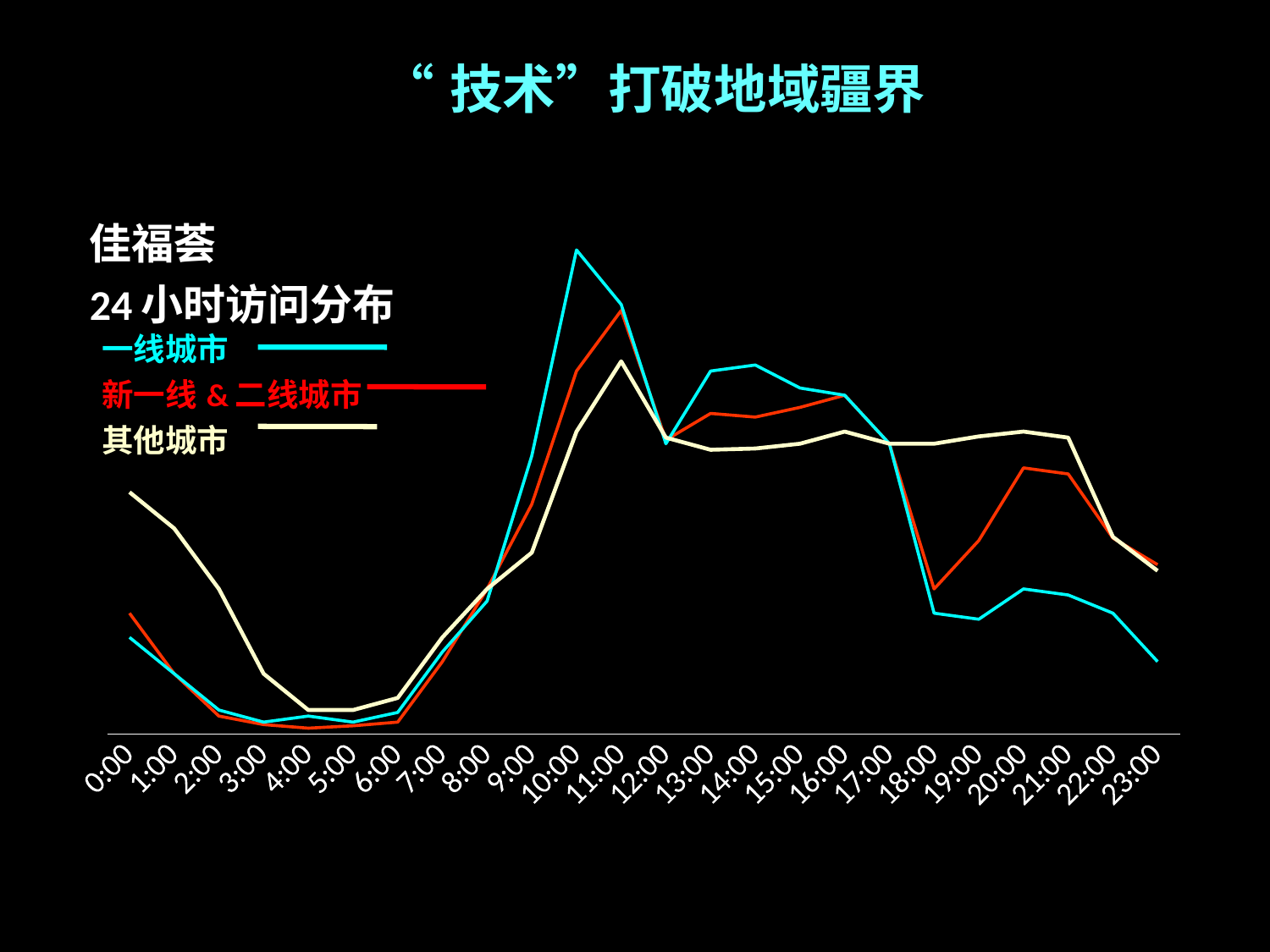

| “技术”打破地域疆界 |
| --- |

### Chart

| Category | 新一线&二线城市 | 一线城市 | 其他城市 |
|---|---|---|---|
| 0 | 0.1 | 0.08 | 0.2 |
| 4.1666666666666664E-2 | 0.05 | 0.05 | 0.17 |
| 8.3333333333333301E-2 | 0.015 | 0.02 | 0.12 |
| 0.125 | 0.008 | 0.01 | 0.05 |
| 0.16666666666666699 | 0.005 | 0.015 | 0.02 |
| 0.20833333333333301 | 0.007 | 0.01 | 0.02 |
| 0.25 | 0.01 | 0.018 | 0.03 |
| 0.29166666666666702 | 0.06 | 0.068 | 0.08 |
| 0.33333333333333298 | 0.12 | 0.11 | 0.12 |
| 0.375 | 0.19 | 0.23 | 0.15 |
| 0.41666666666666702 | 0.3 | 0.4 | 0.25 |
| 0.45833333333333298 | 0.35 | 0.355 | 0.308 |
| 0.5 | 0.243 | 0.24 | 0.245 |
| 0.54166666666666696 | 0.265 | 0.3 | 0.235 |
| 0.58333333333333304 | 0.262 | 0.305 | 0.236 |
| 0.625 | 0.27 | 0.286 | 0.24 |
| 0.66666666666666696 | 0.28 | 0.28 | 0.25 |
| 0.70833333333333304 | 0.24 | 0.24 | 0.24 |
| 0.75 | 0.12 | 0.1 | 0.24 |
| 0.79166666666666596 | 0.16 | 0.095 | 0.246 |
| 0.83333333333333304 | 0.22 | 0.12 | 0.25 |
| 0.875 | 0.215 | 0.115 | 0.245 |
| 0.91666666666666596 | 0.162 | 0.1 | 0.163 |
| 0.95833333333333304 | 0.14 | 0.06 | 0.135 |
| 佳福荟 24小时访问分布 |
| --- |
| 一线城市 新一线&二线城市 其他城市 |
| --- |